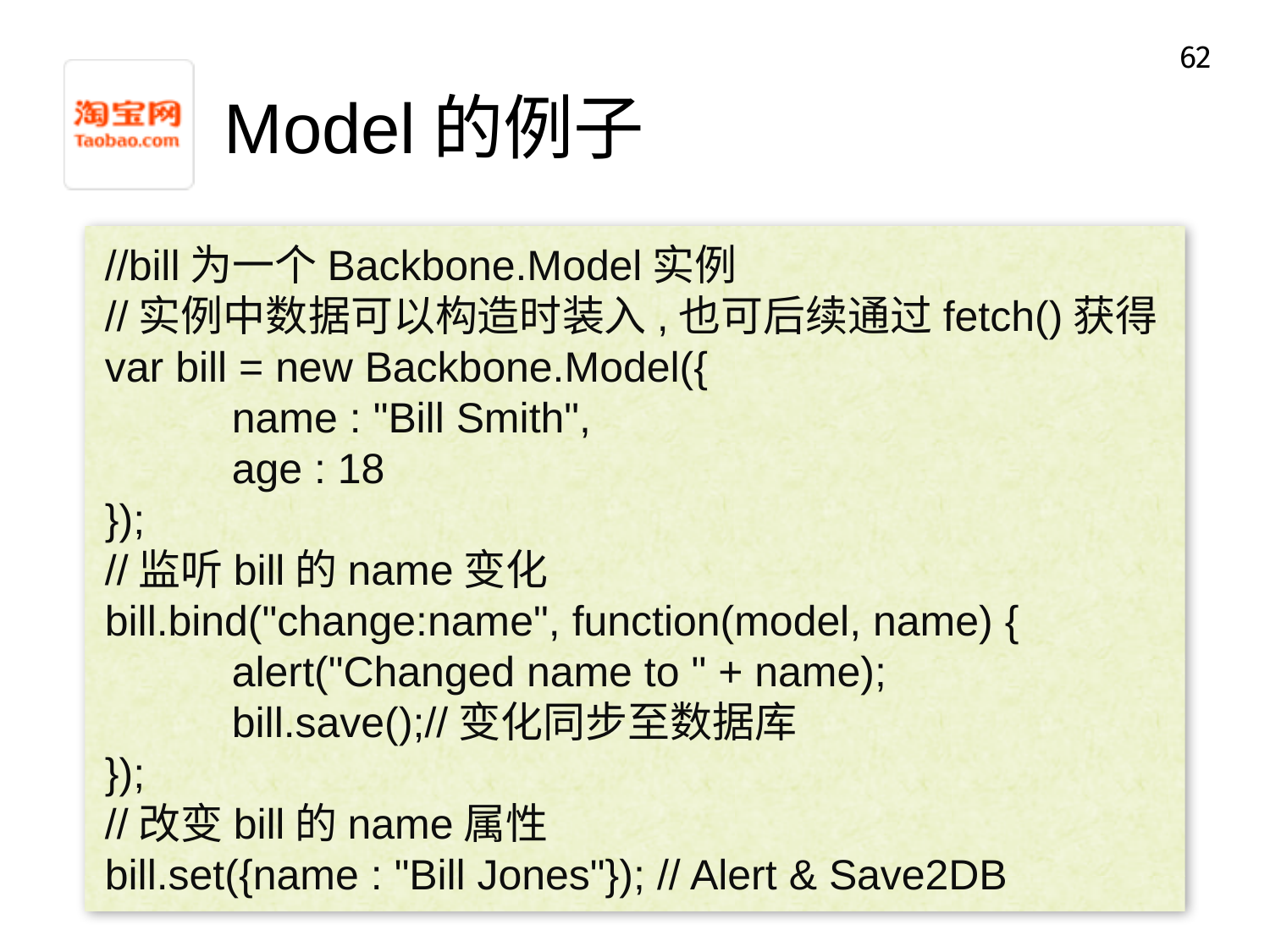

62
# Model的例子
//bill为一个Backbone.Model实例
//实例中数据可以构造时装入,也可后续通过fetch()获得
var bill = new Backbone.Model({
	name : "Bill Smith",
	age : 18
});
//监听bill的name变化
bill.bind("change:name", function(model, name) {
	alert("Changed name to " + name);
	bill.save();//变化同步至数据库
});
//改变bill的name属性
bill.set({name : "Bill Jones"}); // Alert & Save2DB